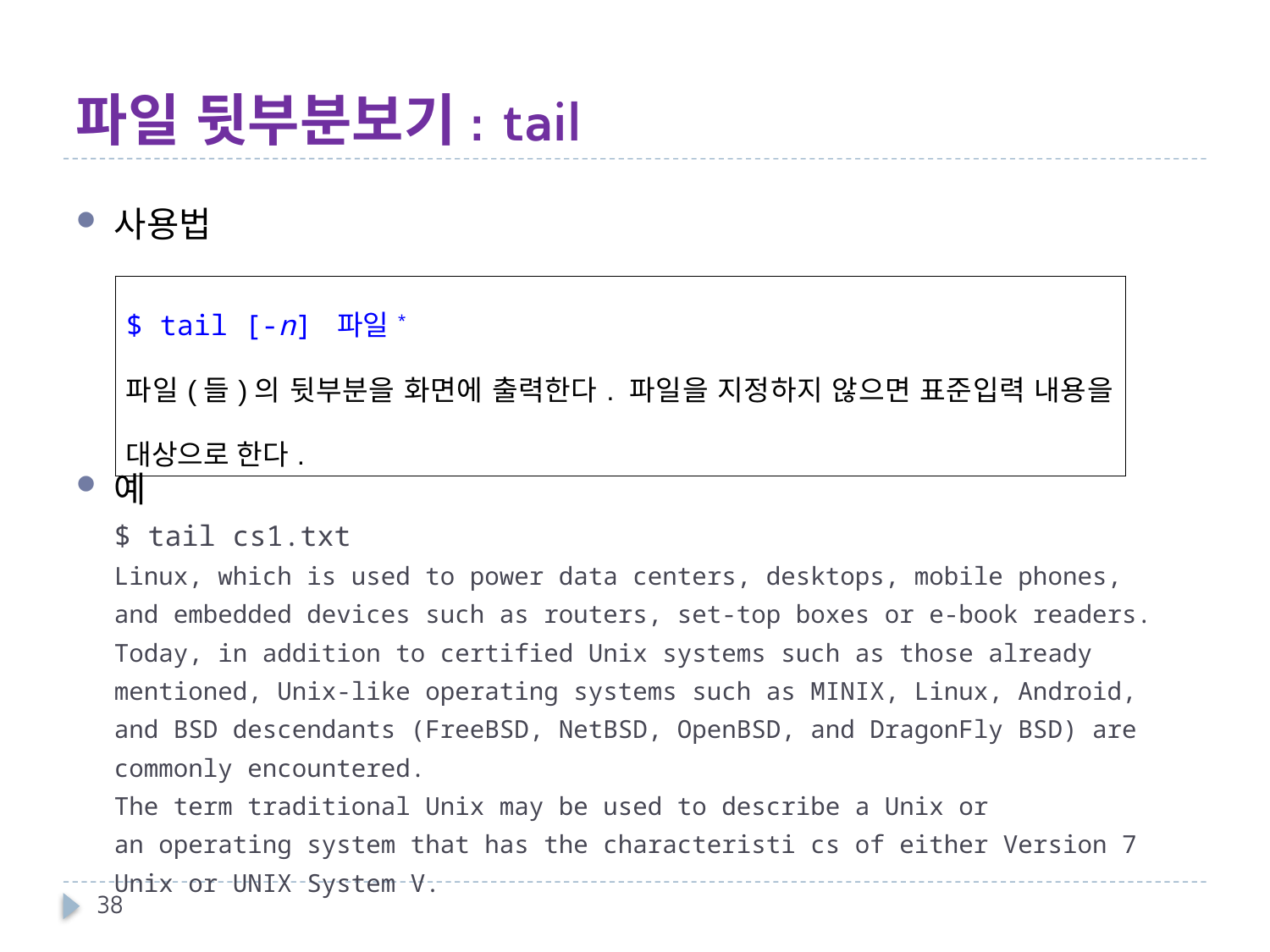

# 파일 뒷부분보기: tail
사용법

예
$ tail cs1.txt
Linux, which is used to power data centers, desktops, mobile phones,
and embedded devices such as routers, set-top boxes or e-book readers.
Today, in addition to certified Unix systems such as those already
mentioned, Unix-like operating systems such as MINIX, Linux, Android,
and BSD descendants (FreeBSD, NetBSD, OpenBSD, and DragonFly BSD) are
commonly encountered.
The term traditional Unix may be used to describe a Unix or
an operating system that has the characteristi cs of either Version 7
Unix or UNIX System V.
| $ tail [-n] 파일\* 파일(들)의 뒷부분을 화면에 출력한다. 파일을 지정하지 않으면 표준입력 내용을 대상으로 한다. |
| --- |
38